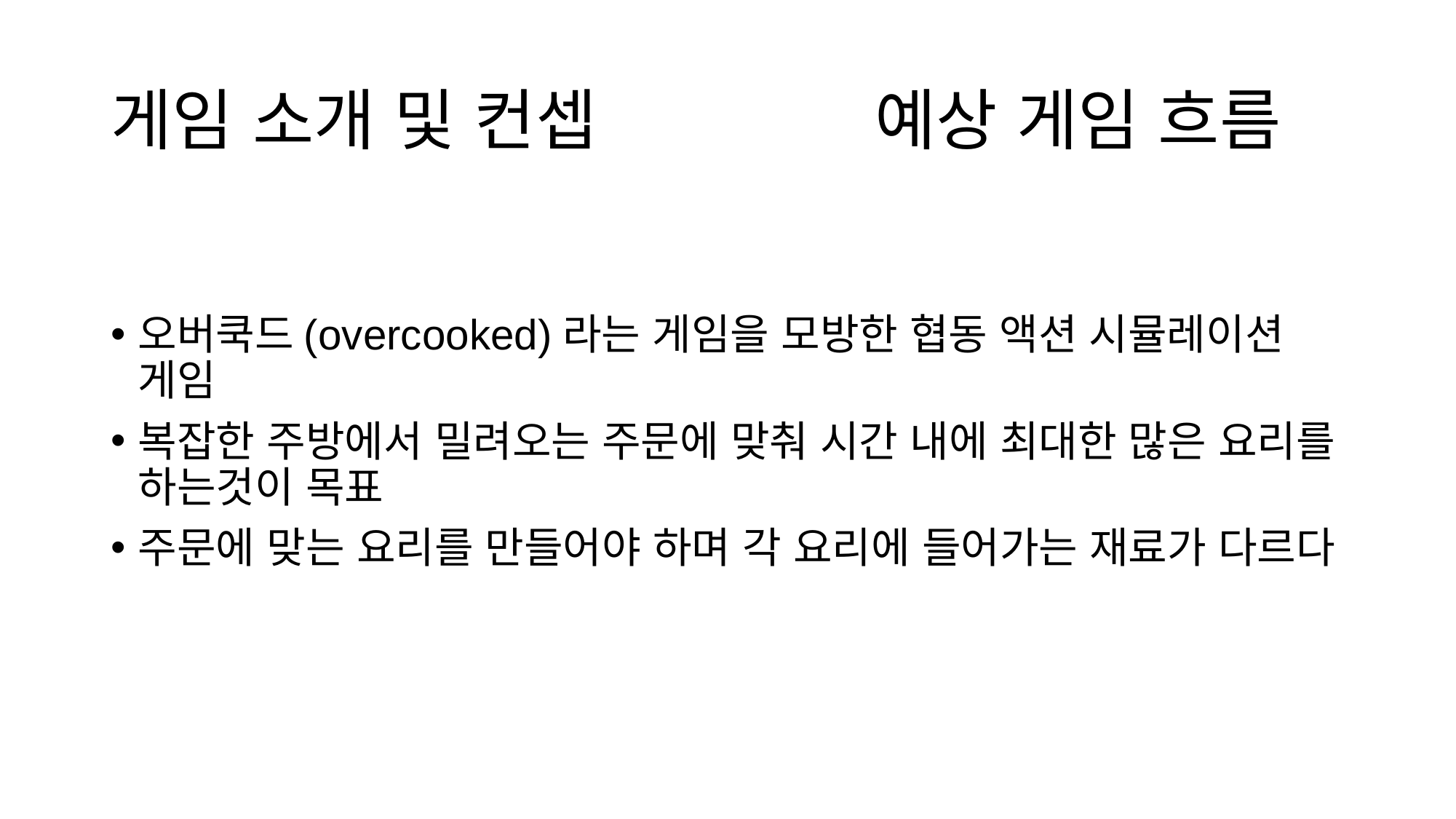

# 게임 소개 및 컨셉			예상 게임 흐름
오버쿡드(overcooked)라는 게임을 모방한 협동 액션 시뮬레이션 게임
복잡한 주방에서 밀려오는 주문에 맞춰 시간 내에 최대한 많은 요리를 하는것이 목표
주문에 맞는 요리를 만들어야 하며 각 요리에 들어가는 재료가 다르다